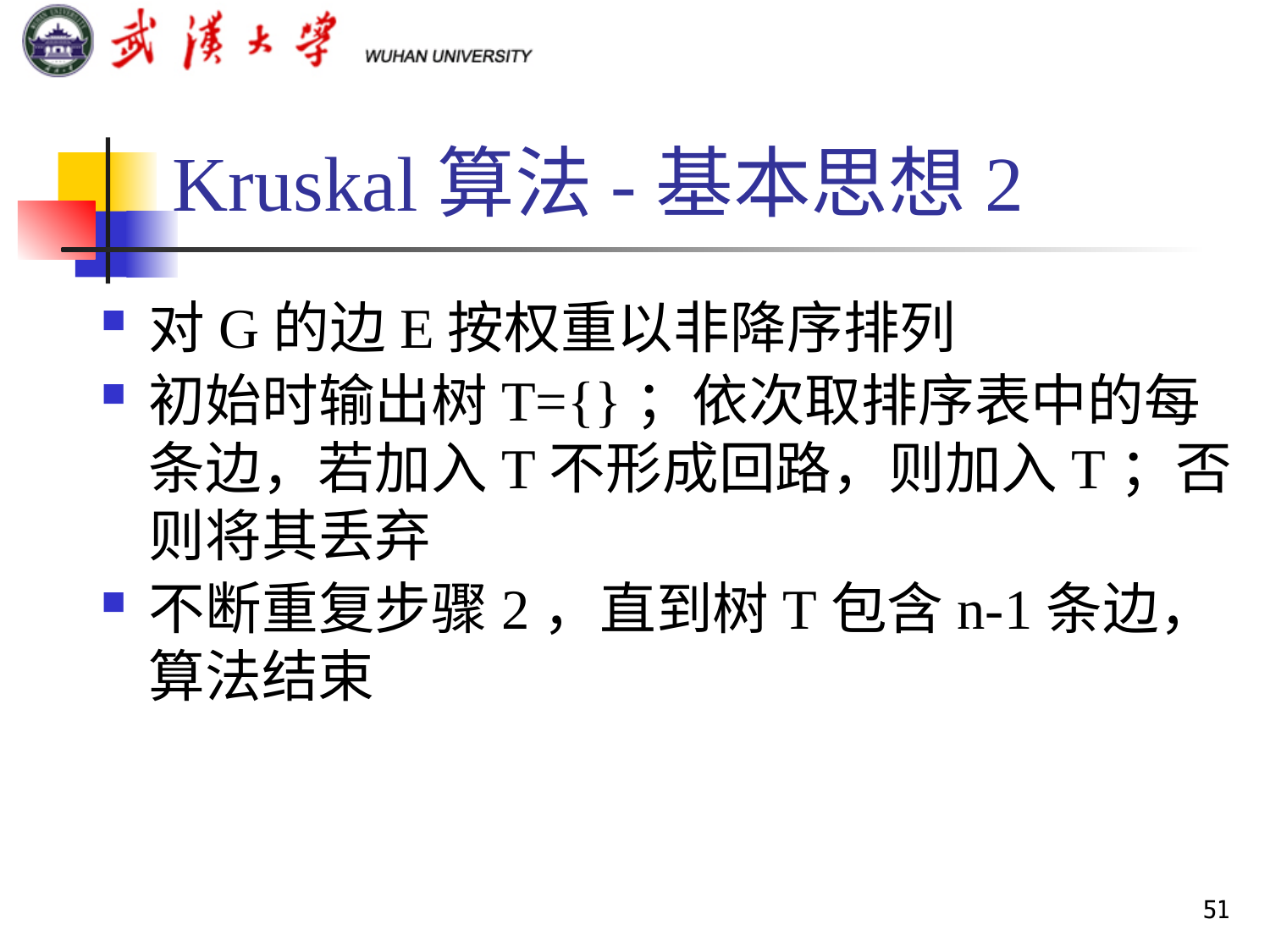

# Kruskal算法-基本思想2
对G的边E按权重以非降序排列
初始时输出树T={}；依次取排序表中的每条边，若加入T不形成回路，则加入T；否则将其丢弃
不断重复步骤2，直到树T包含n-1条边，算法结束

51